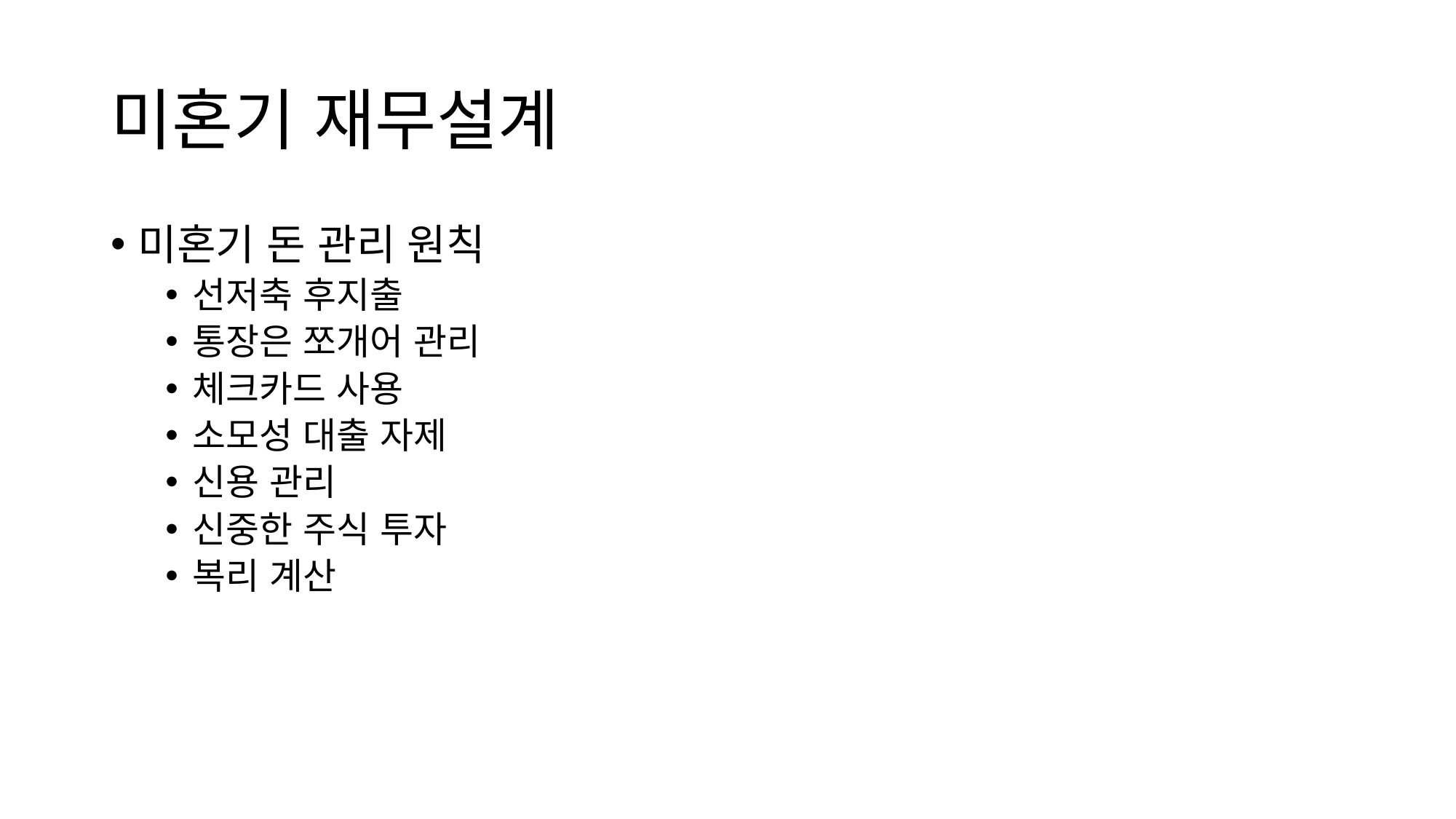

# 미혼기 재무설계
미혼기 돈 관리 원칙
선저축 후지출
통장은 쪼개어 관리
체크카드 사용
소모성 대출 자제
신용 관리
신중한 주식 투자
복리 계산